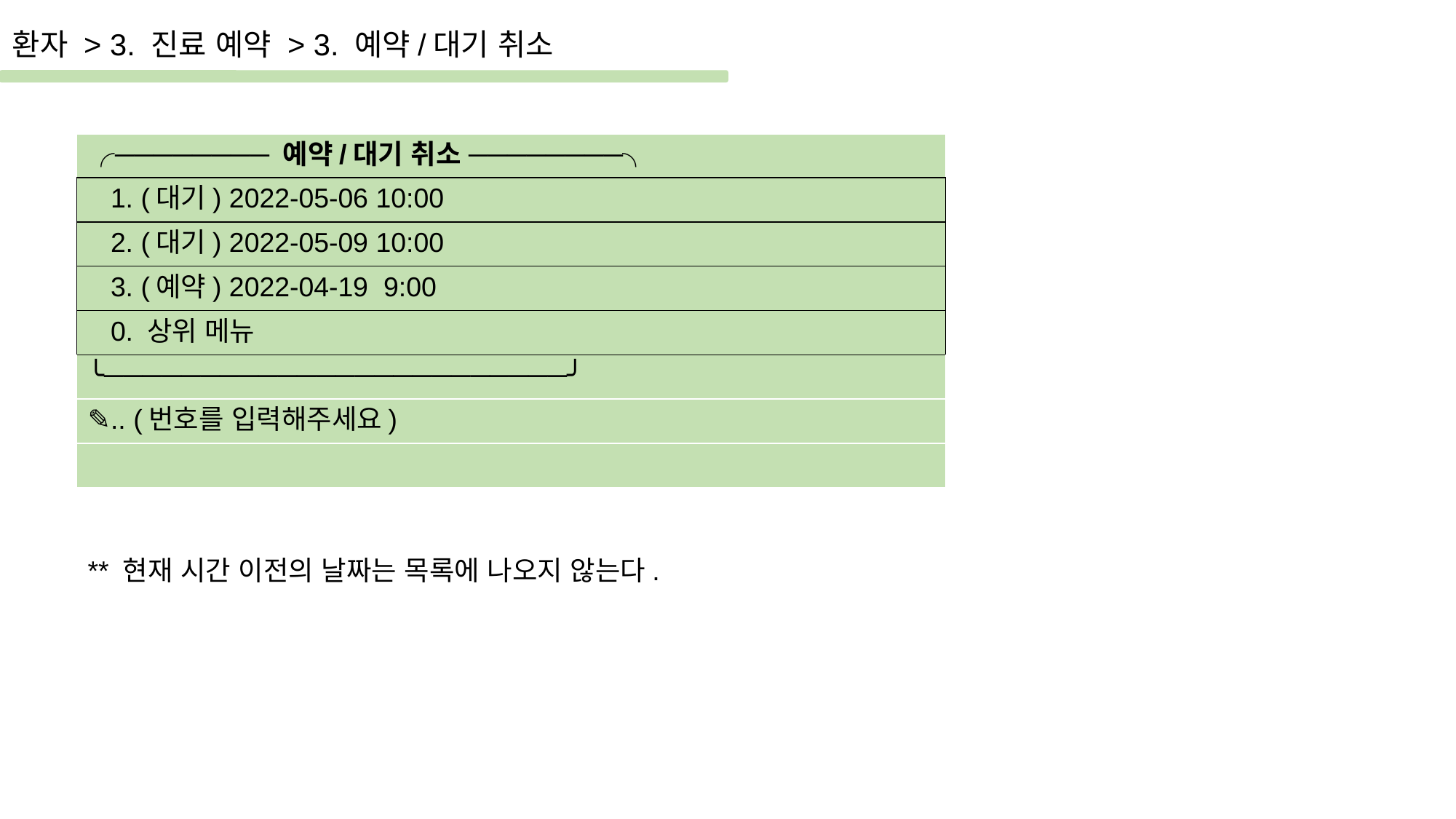

환자 > 3. 진료 예약 > 3. 예약/대기 취소

| ╭──────── 예약/대기 취소 ────────╮ |
| --- |
| 1. (대기) 2022-05-06 10:00 |
| 2. (대기) 2022-05-09 10:00 |
| 3. (예약) 2022-04-19 9:00 |
| 0. 상위 메뉴 |
| ╰────────────────────────╯ |
| ✎.. (번호를 입력해주세요) |
|  |
** 현재 시간 이전의 날짜는 목록에 나오지 않는다.